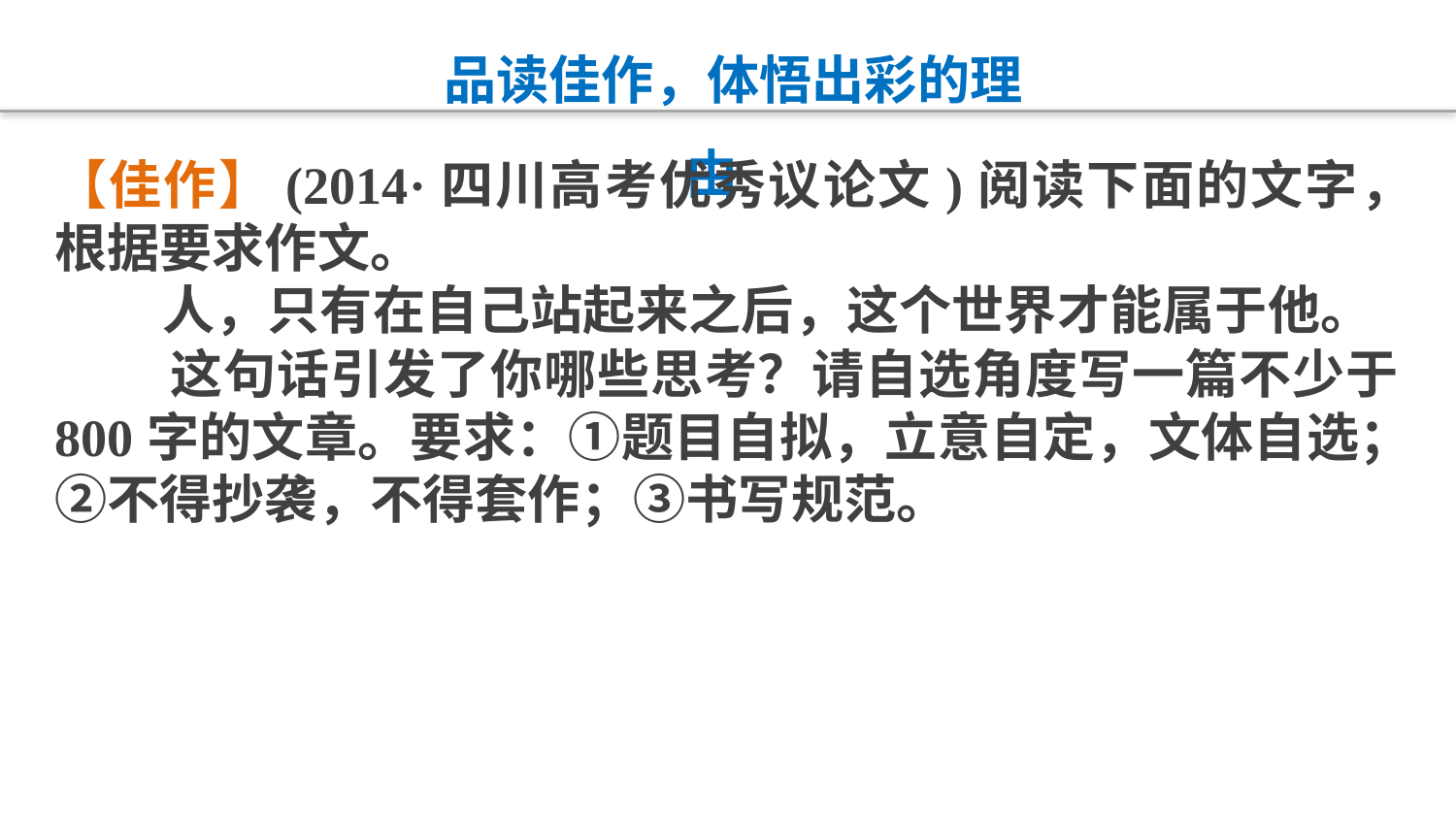

品读佳作，体悟出彩的理由
【佳作】(2014·四川高考优秀议论文)阅读下面的文字，根据要求作文。
        人，只有在自己站起来之后，这个世界才能属于他。
        这句话引发了你哪些思考？请自选角度写一篇不少于800字的文章。要求：①题目自拟，立意自定，文体自选；②不得抄袭，不得套作；③书写规范。